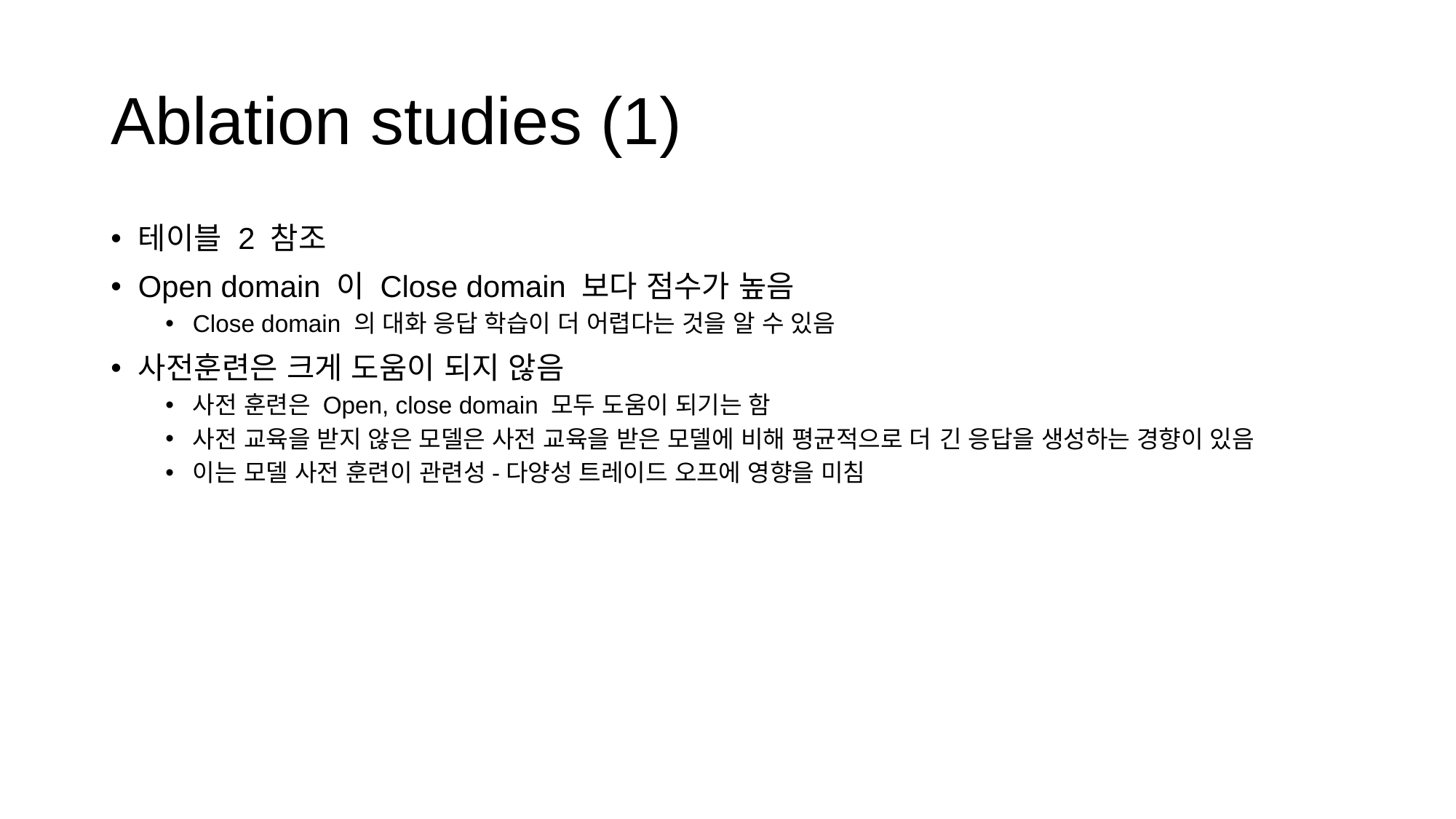

# Ablation studies (1)
테이블 2 참조
Open domain 이 Close domain 보다 점수가 높음
Close domain 의 대화 응답 학습이 더 어렵다는 것을 알 수 있음
사전훈련은 크게 도움이 되지 않음
사전 훈련은 Open, close domain 모두 도움이 되기는 함
사전 교육을 받지 않은 모델은 사전 교육을 받은 모델에 비해 평균적으로 더 긴 응답을 생성하는 경향이 있음
이는 모델 사전 훈련이 관련성-다양성 트레이드 오프에 영향을 미침